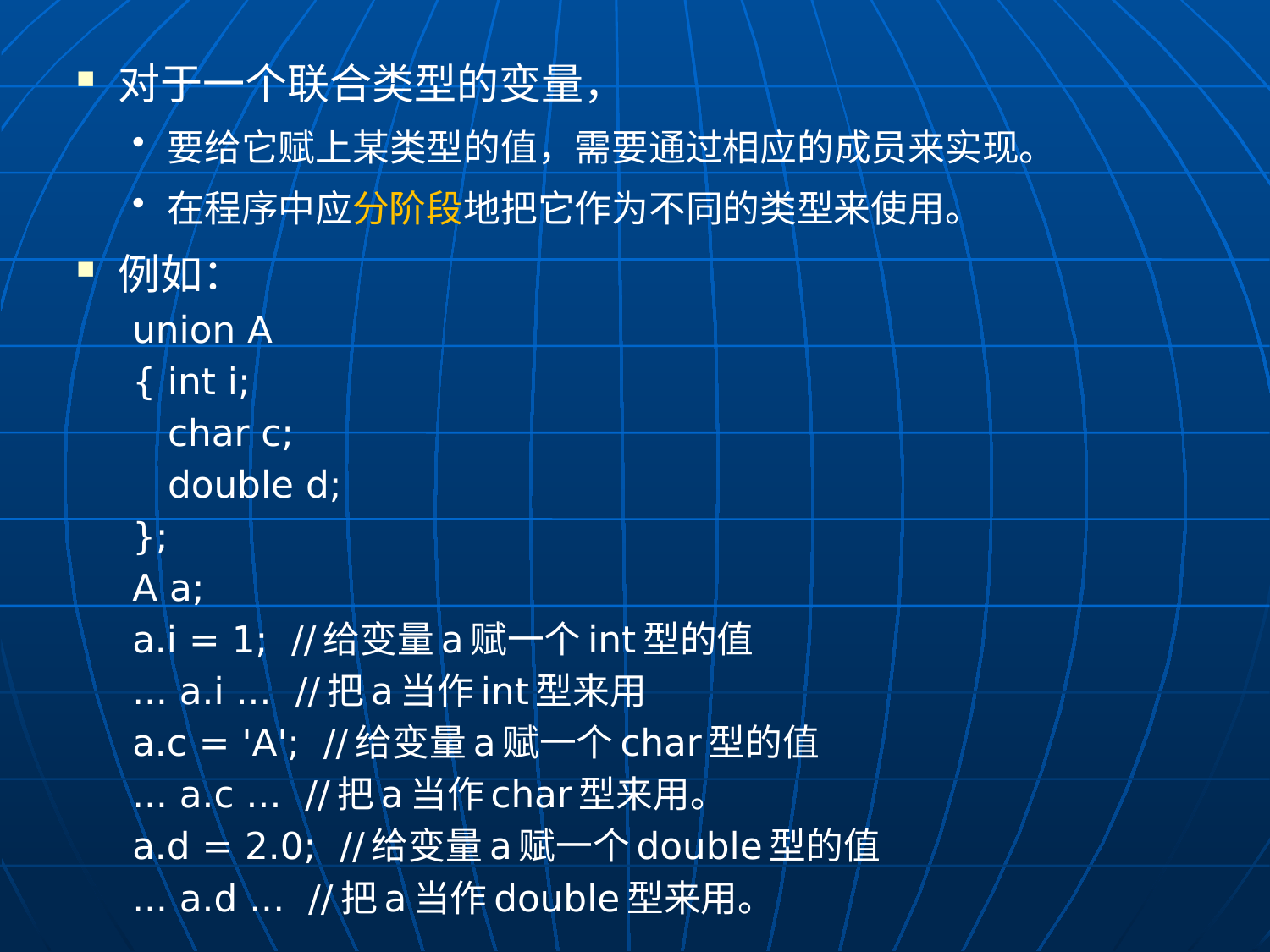

对于一个联合类型的变量，
要给它赋上某类型的值，需要通过相应的成员来实现。
在程序中应分阶段地把它作为不同的类型来使用。
例如：
union A
{ int i;
   char c;
   double d;
};
A a;
a.i = 1;  //给变量a赋一个int型的值
... a.i ...  //把a当作int型来用
a.c = 'A';  //给变量a赋一个char型的值
... a.c ...  //把a当作char型来用。
a.d = 2.0;  //给变量a赋一个double型的值
... a.d ...  //把a当作double型来用。